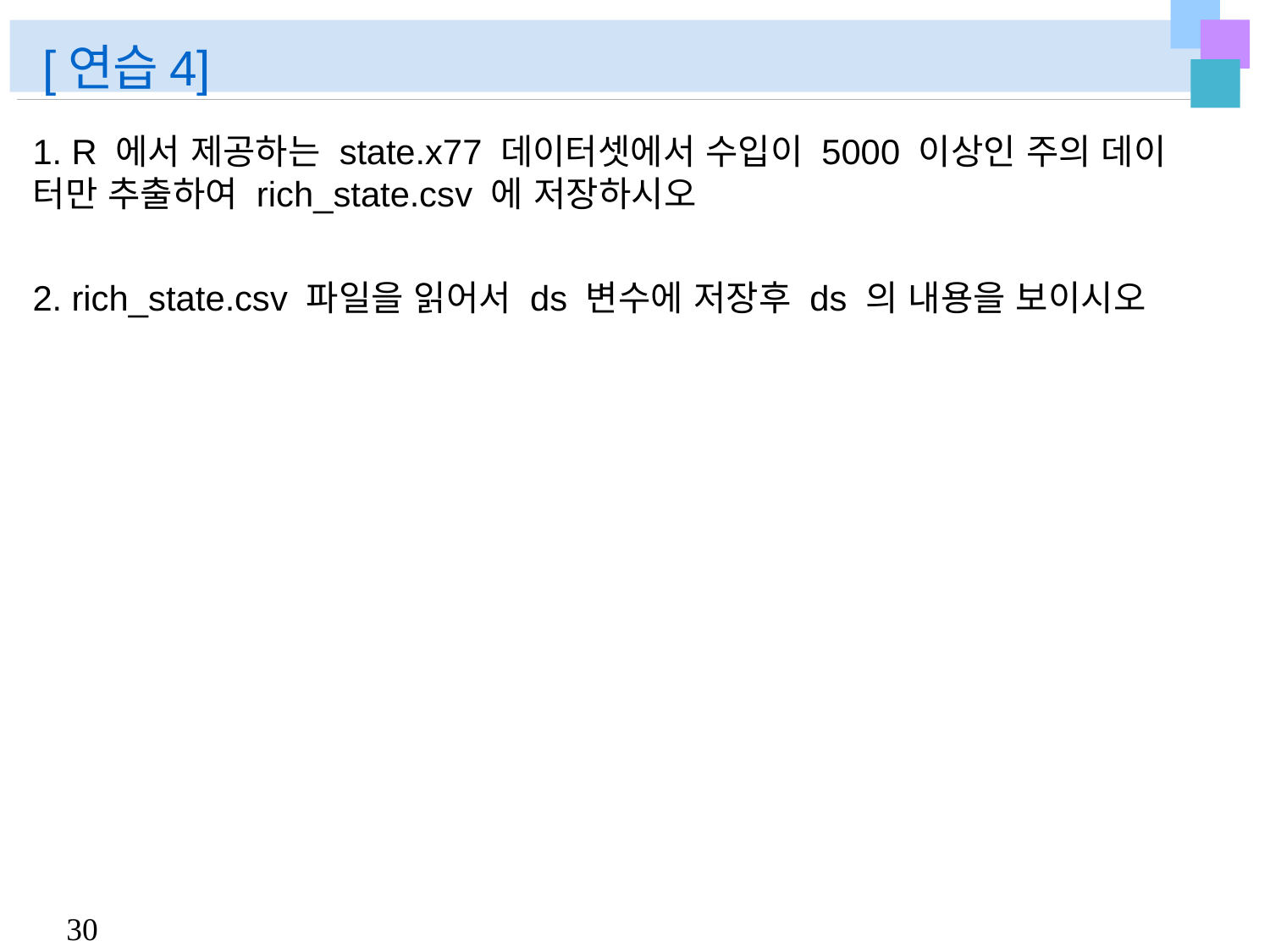

# [연습4]
1. R 에서 제공하는 state.x77 데이터셋에서 수입이 5000 이상인 주의 데이
터만 추출하여 rich_state.csv 에 저장하시오

2. rich_state.csv 파일을 읽어서 ds 변수에 저장후 ds 의 내용을 보이시오
30